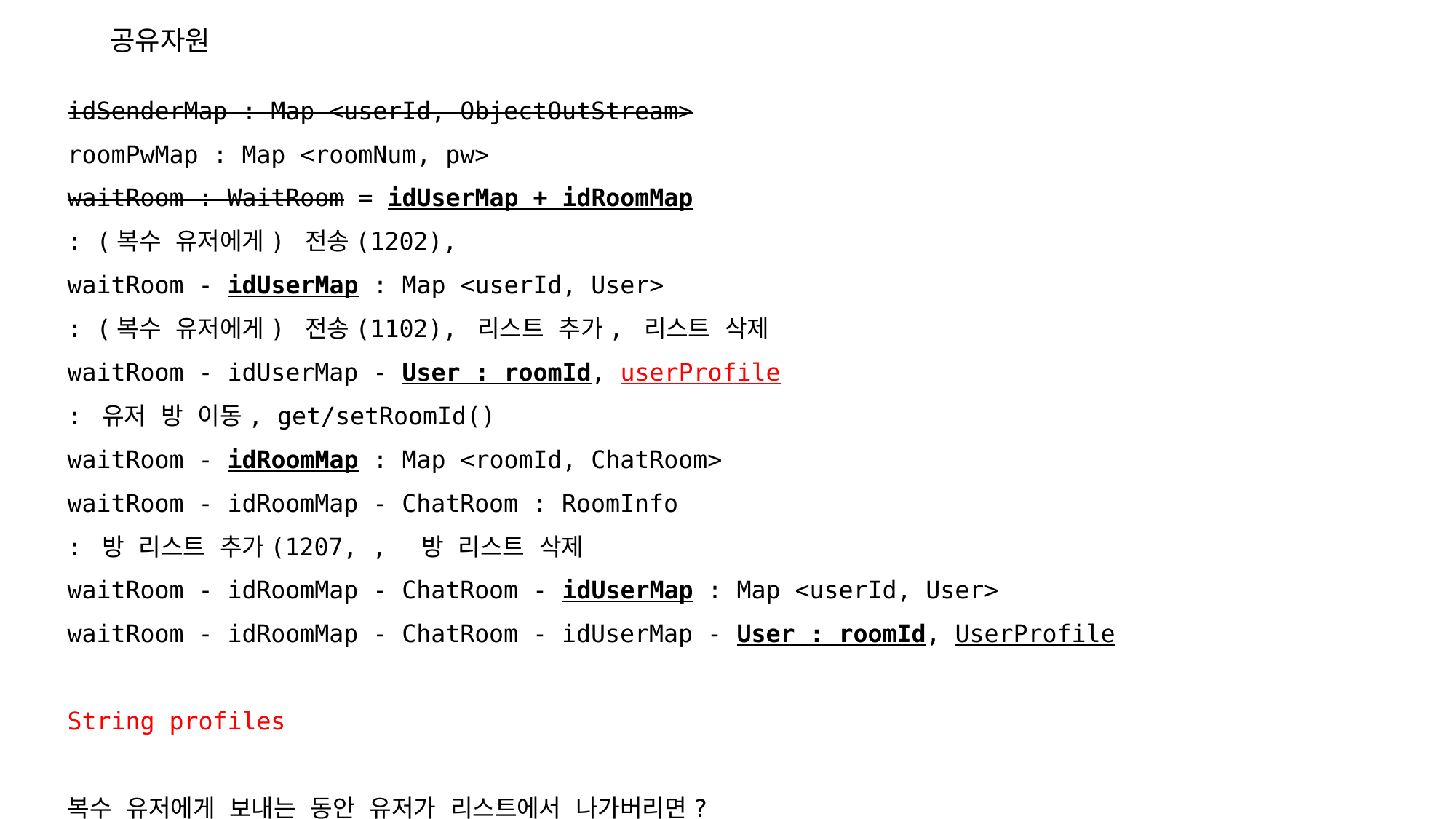

공유자원
idSenderMap : Map <userId, ObjectOutStream>
roomPwMap : Map <roomNum, pw>
waitRoom : WaitRoom = idUserMap + idRoomMap
: (복수 유저에게) 전송(1202),
waitRoom - idUserMap : Map <userId, User>
: (복수 유저에게) 전송(1102), 리스트 추가, 리스트 삭제
waitRoom - idUserMap - User : roomId, userProfile
: 유저 방 이동, get/setRoomId()
waitRoom - idRoomMap : Map <roomId, ChatRoom>
waitRoom - idRoomMap - ChatRoom : RoomInfo
: 방 리스트 추가(1207, ,  방 리스트 삭제
waitRoom - idRoomMap - ChatRoom - idUserMap : Map <userId, User>
waitRoom - idRoomMap - ChatRoom - idUserMap - User : roomId, UserProfile

String profiles

복수 유저에게 보내는 동안 유저가 리스트에서 나가버리면?
방에 있어서 보냈는데 받기 전에 방에서 나가기 처리가 완료된다면?